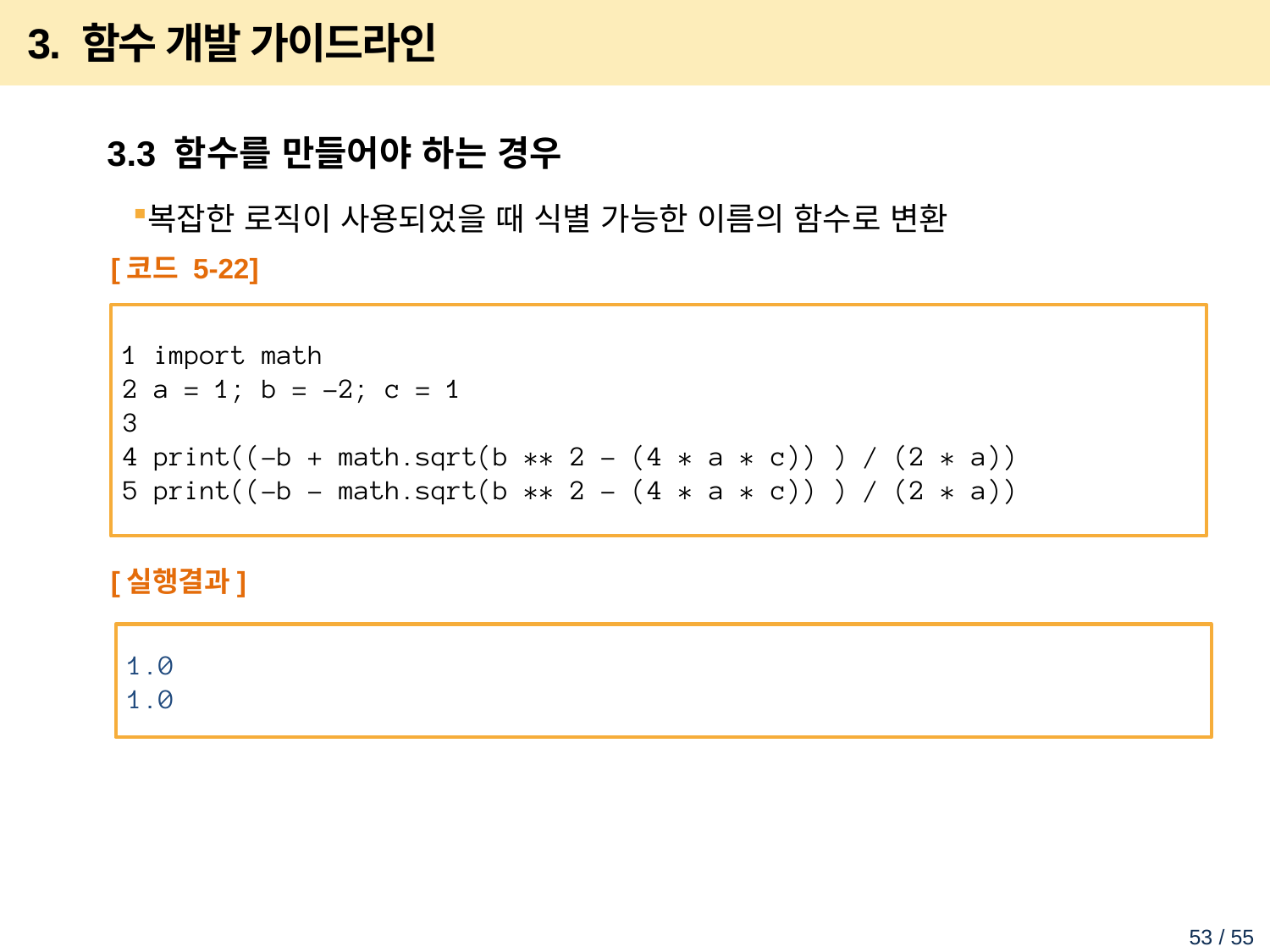

# 3. 함수 개발 가이드라인
3.3 함수를 만들어야 하는 경우
복잡한 로직이 사용되었을 때 식별 가능한 이름의 함수로 변환

[코드 5-22]
1 import math
2 a = 1; b = -2; c = 1
3
4 print((-b + math.sqrt(b ** 2 - (4 * a * c)) ) / (2 * a))
5 print((-b - math.sqrt(b ** 2 - (4 * a * c)) ) / (2 * a))
[실행결과]
1.0
1.0